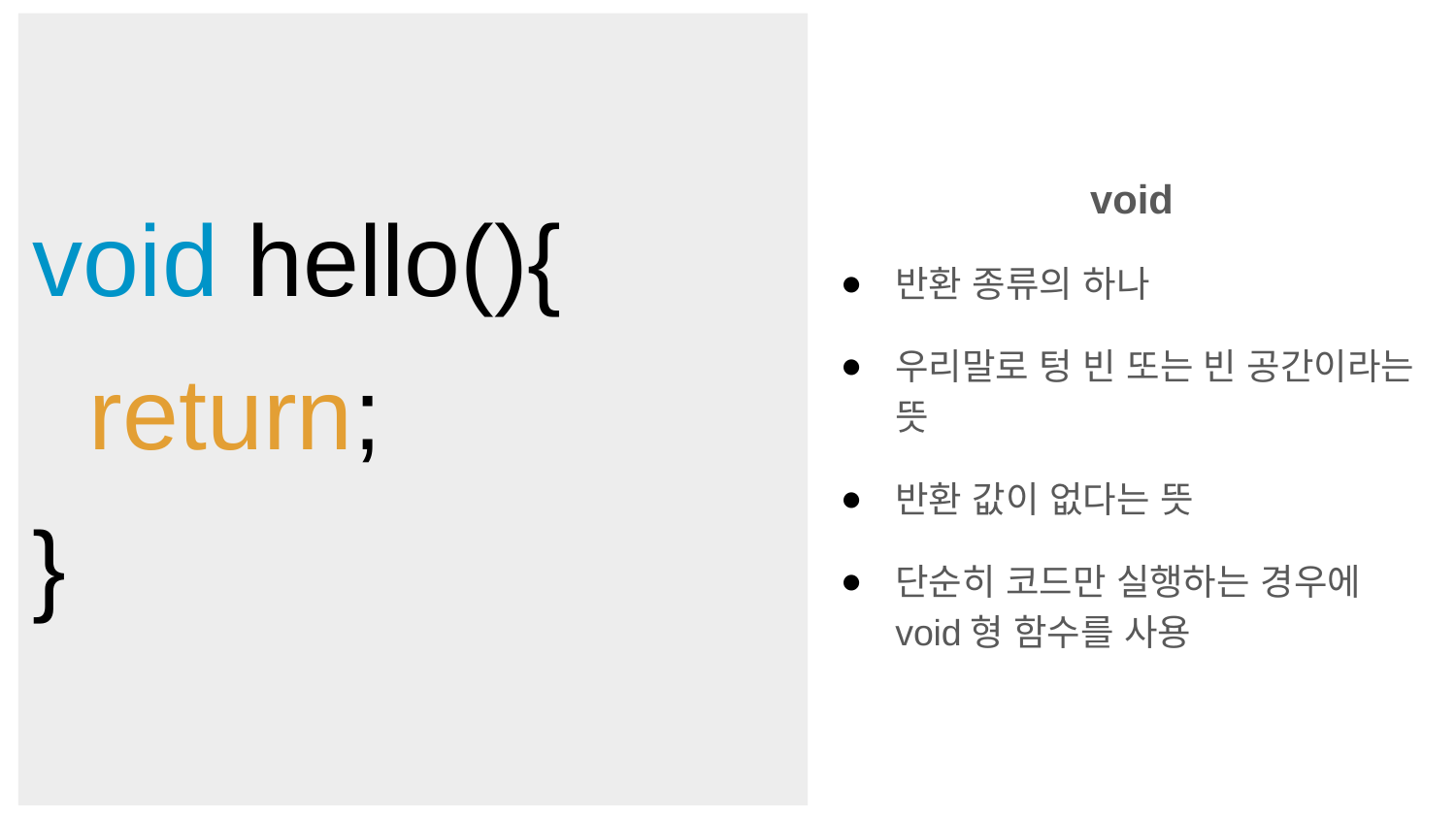

void
반환 종류의 하나
우리말로 텅 빈 또는 빈 공간이라는 뜻
반환 값이 없다는 뜻
단순히 코드만 실행하는 경우에 void형 함수를 사용
void hello(){
  return;
}